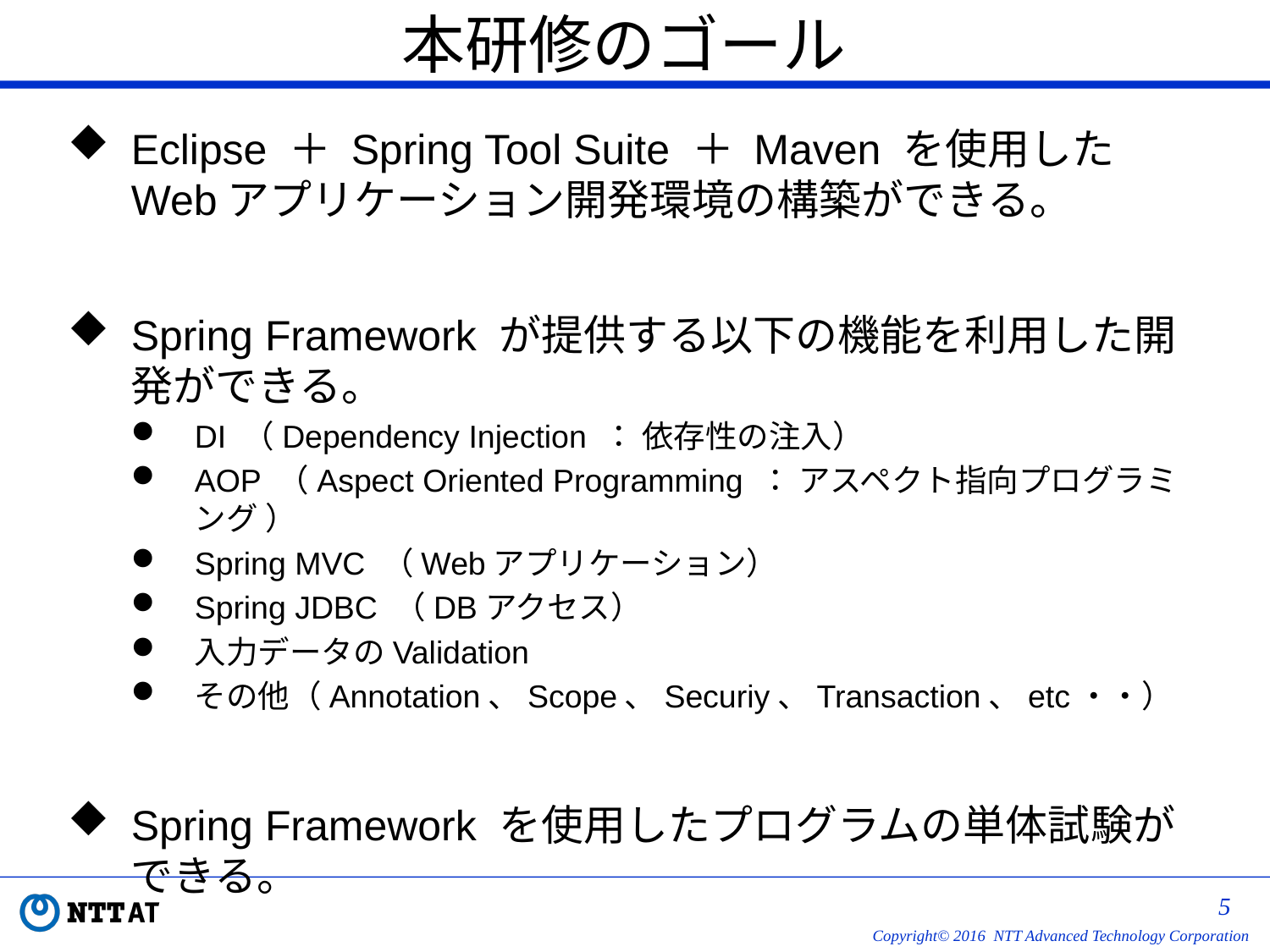

# 本研修のゴール
Eclipse ＋ Spring Tool Suite ＋ Maven を使用した Webアプリケーション開発環境の構築ができる。

Spring Framework が提供する以下の機能を利用した開発ができる。
DI （Dependency Injection ： 依存性の注入）
AOP （Aspect Oriented Programming ： アスペクト指向プログラミング ）
Spring MVC （Webアプリケーション）
Spring JDBC （DBアクセス）
入力データのValidation
その他（Annotation、Scope、Securiy、Transaction、etc・・）

Spring Framework を使用したプログラムの単体試験ができる。

5